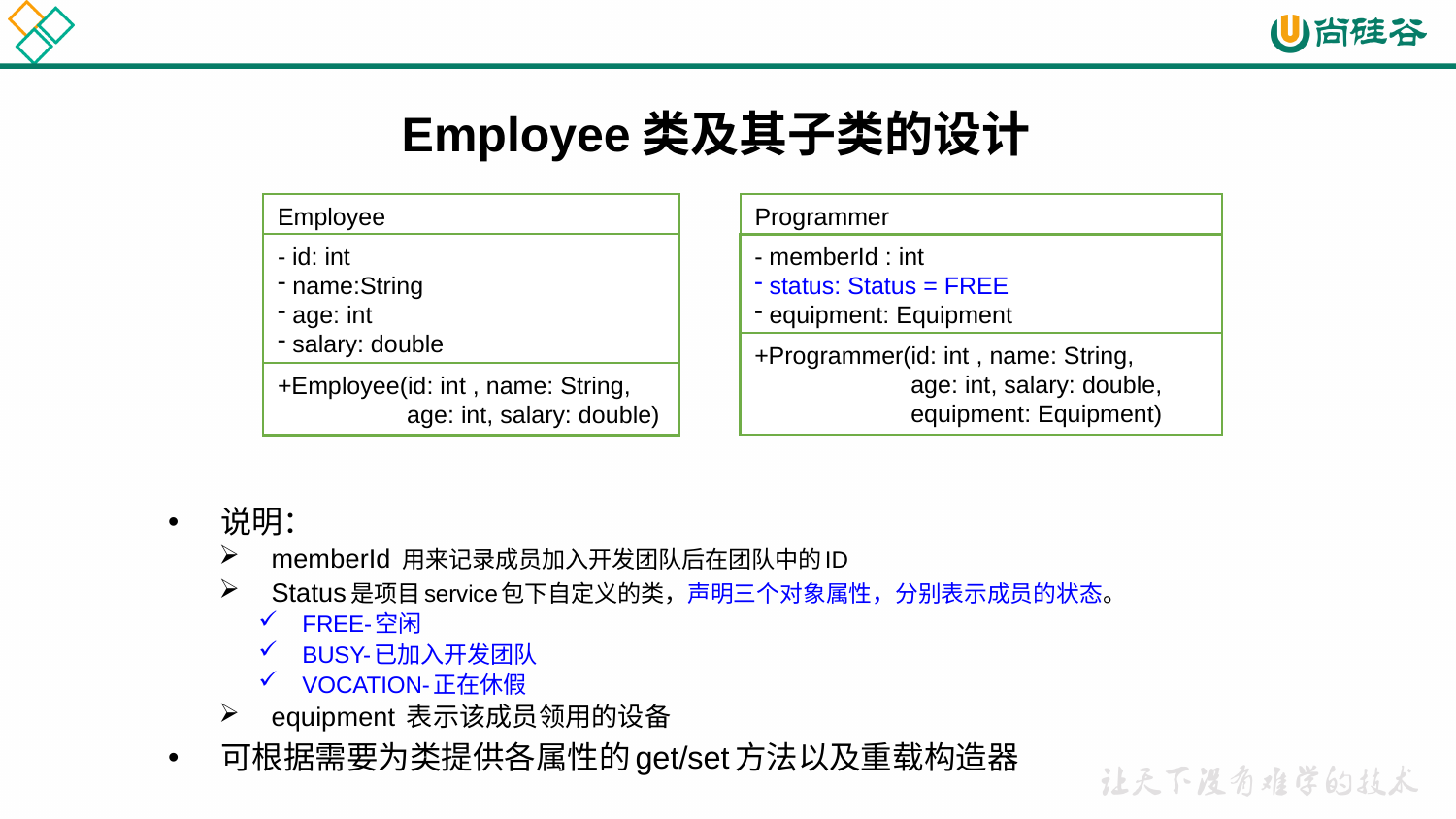

# Employee类及其子类的设计
Employee
Programmer
- id: int
 name:String
 age: int
 salary: double
- memberId : int
 status: Status = FREE
 equipment: Equipment

说明：
memberId 用来记录成员加入开发团队后在团队中的ID
Status是项目service包下自定义的类，声明三个对象属性，分别表示成员的状态。
FREE-空闲
BUSY-已加入开发团队
VOCATION-正在休假
equipment 表示该成员领用的设备
可根据需要为类提供各属性的get/set方法以及重载构造器
+Programmer(id: int , name: String,
                       age: int, salary: double,
                       equipment: Equipment)
+Employee(id: int , name: String,
                   age: int, salary: double)